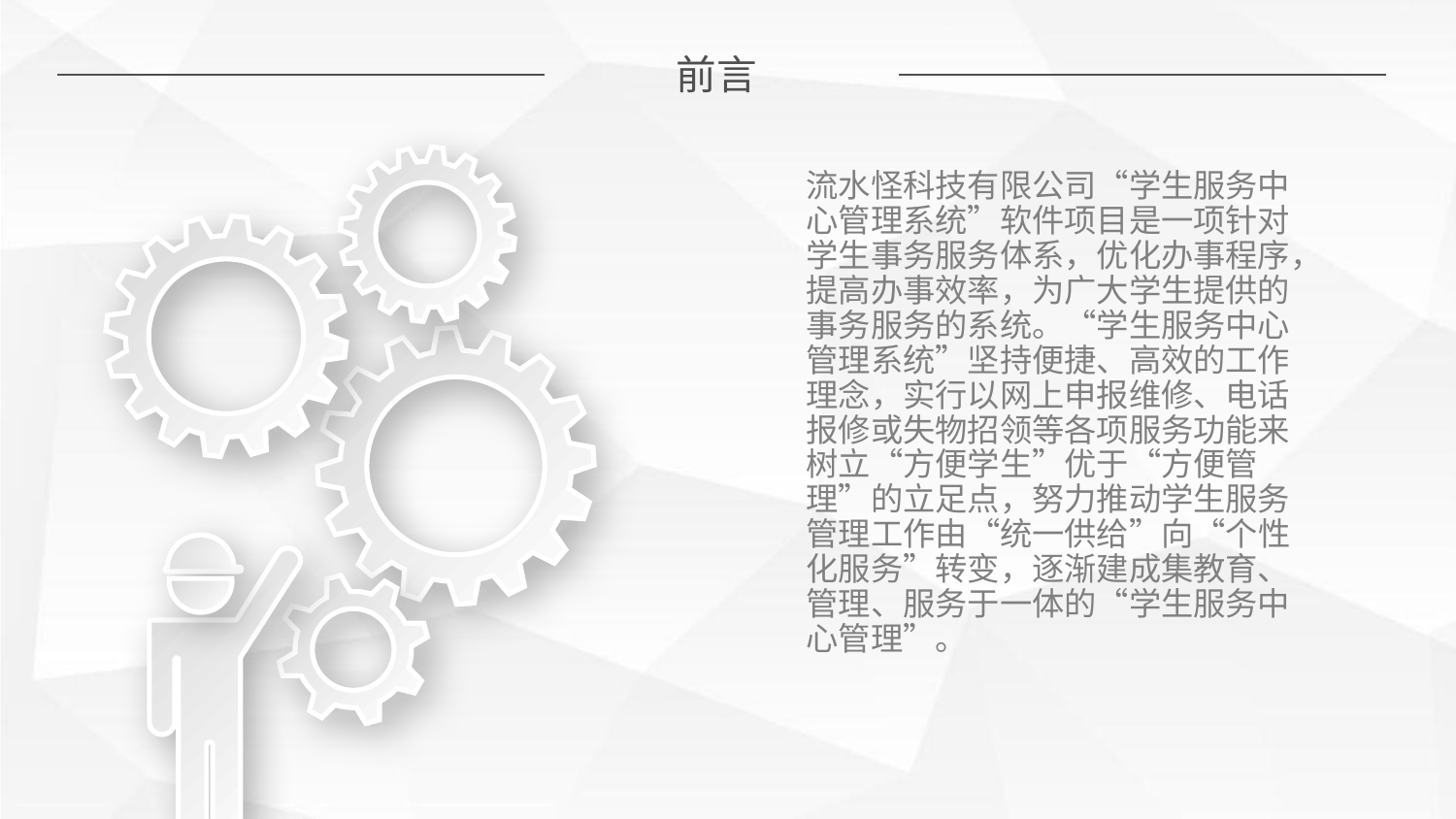

前言

流水怪科技有限公司“学生服务中心管理系统”软件项目是一项针对学生事务服务体系，优化办事程序，提高办事效率，为广大学生提供的事务服务的系统。“学生服务中心管理系统”坚持便捷、高效的工作理念，实行以网上申报维修、电话报修或失物招领等各项服务功能来树立“方便学生”优于“方便管理”的立足点，努力推动学生服务管理工作由“统一供给”向“个性化服务”转变，逐渐建成集教育、管理、服务于一体的“学生服务中心管理”。